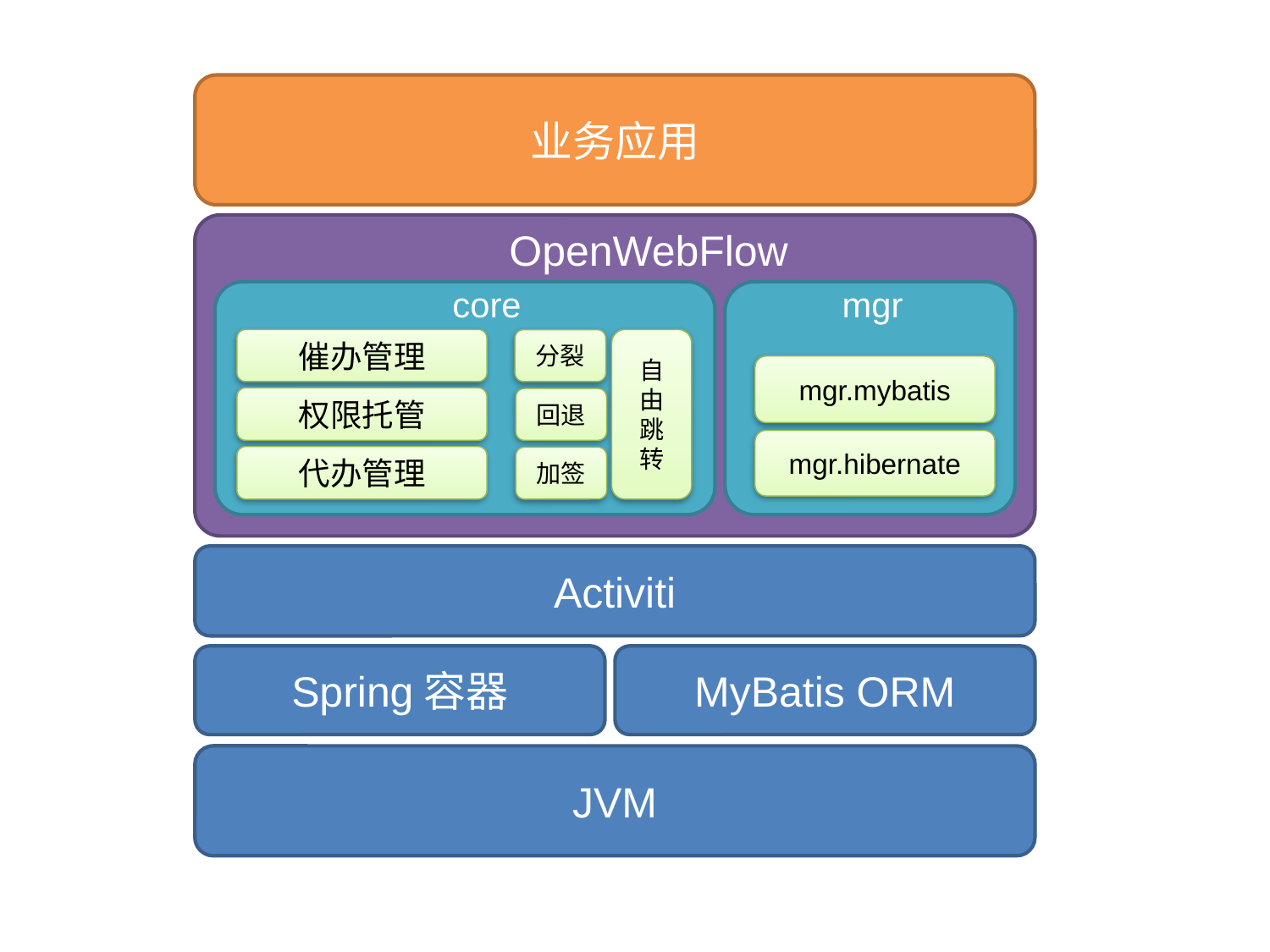

业务应用

OpenWebFlow
core
mgr

催办管理
自由跳转
分裂
mgr.mybatis
权限托管
回退
mgr.hibernate
代办管理
加签
Activiti
Spring容器
MyBatis ORM
JVM